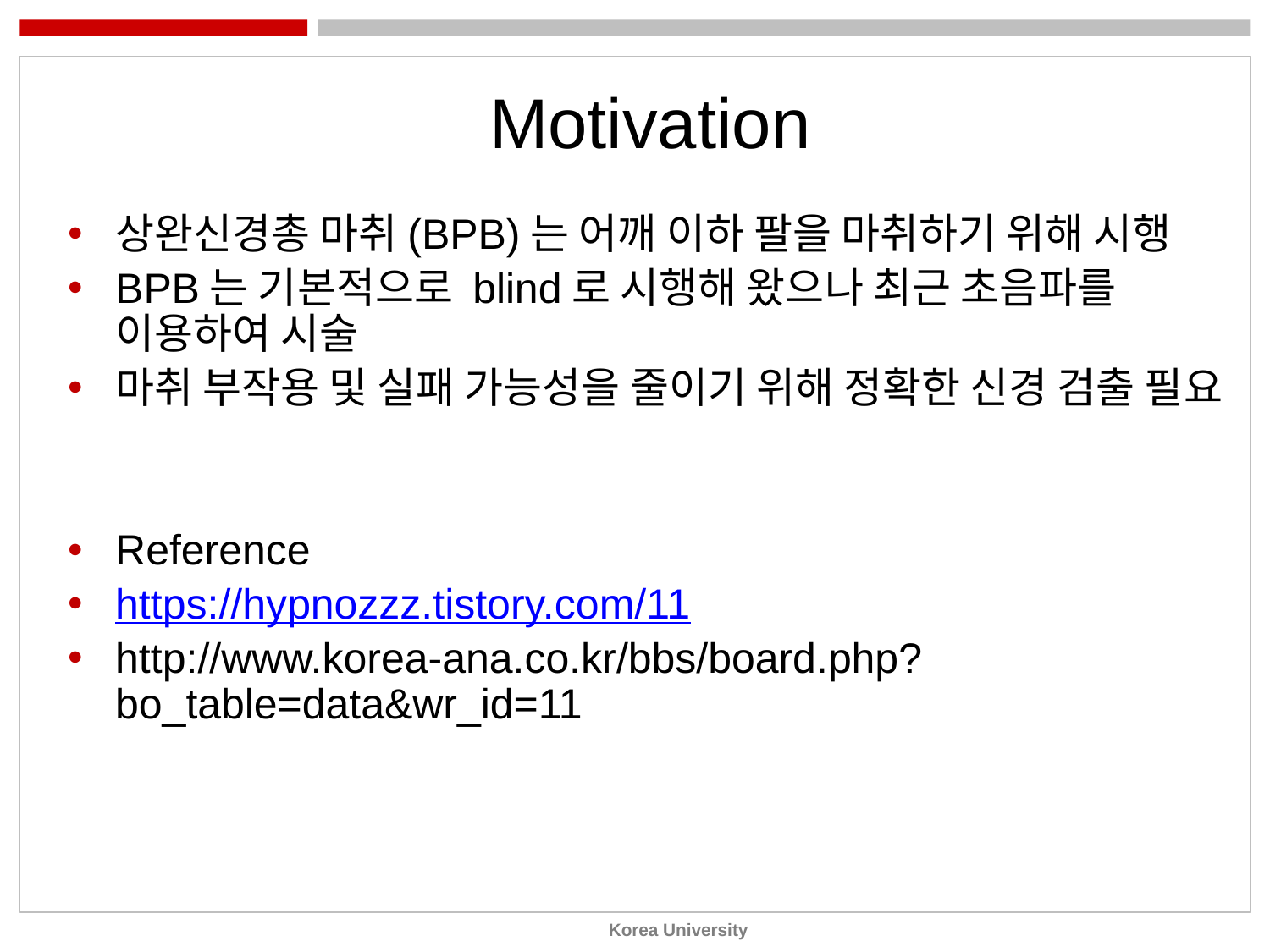

Motivation
상완신경총 마취(BPB)는 어깨 이하 팔을 마취하기 위해 시행
BPB는 기본적으로 blind로 시행해 왔으나 최근 초음파를 이용하여 시술
마취 부작용 및 실패 가능성을 줄이기 위해 정확한 신경 검출 필요

Reference
https://hypnozzz.tistory.com/11
http://www.korea-ana.co.kr/bbs/board.php?bo_table=data&wr_id=11